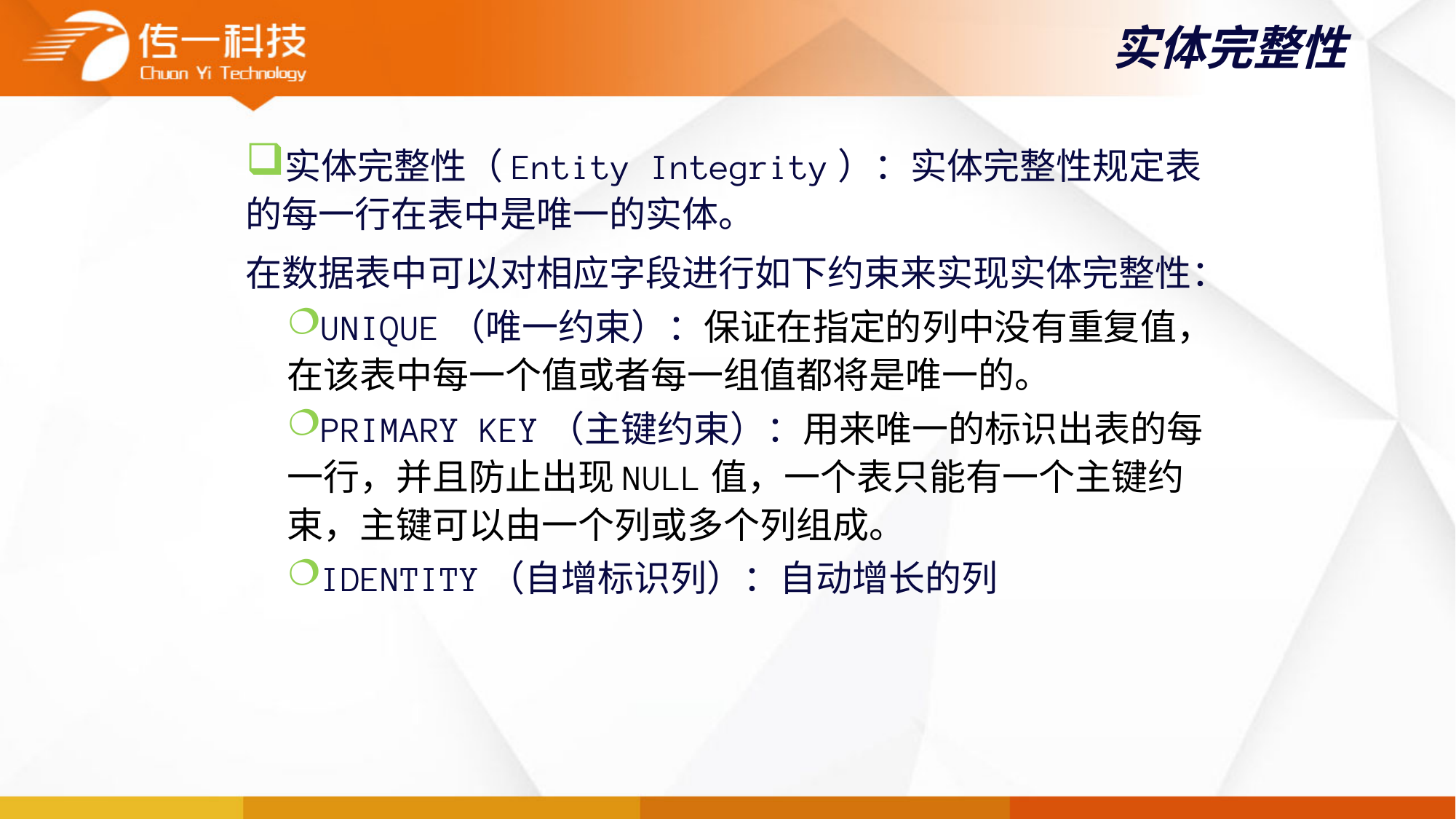

# 实体完整性
实体完整性（Entity Integrity）：实体完整性规定表的每一行在表中是唯一的实体。
在数据表中可以对相应字段进行如下约束来实现实体完整性：
UNIQUE（唯一约束）：保证在指定的列中没有重复值，在该表中每一个值或者每一组值都将是唯一的。
PRIMARY KEY（主键约束）：用来唯一的标识出表的每一行，并且防止出现NULL值，一个表只能有一个主键约束，主键可以由一个列或多个列组成。
IDENTITY（自增标识列）：自动增长的列